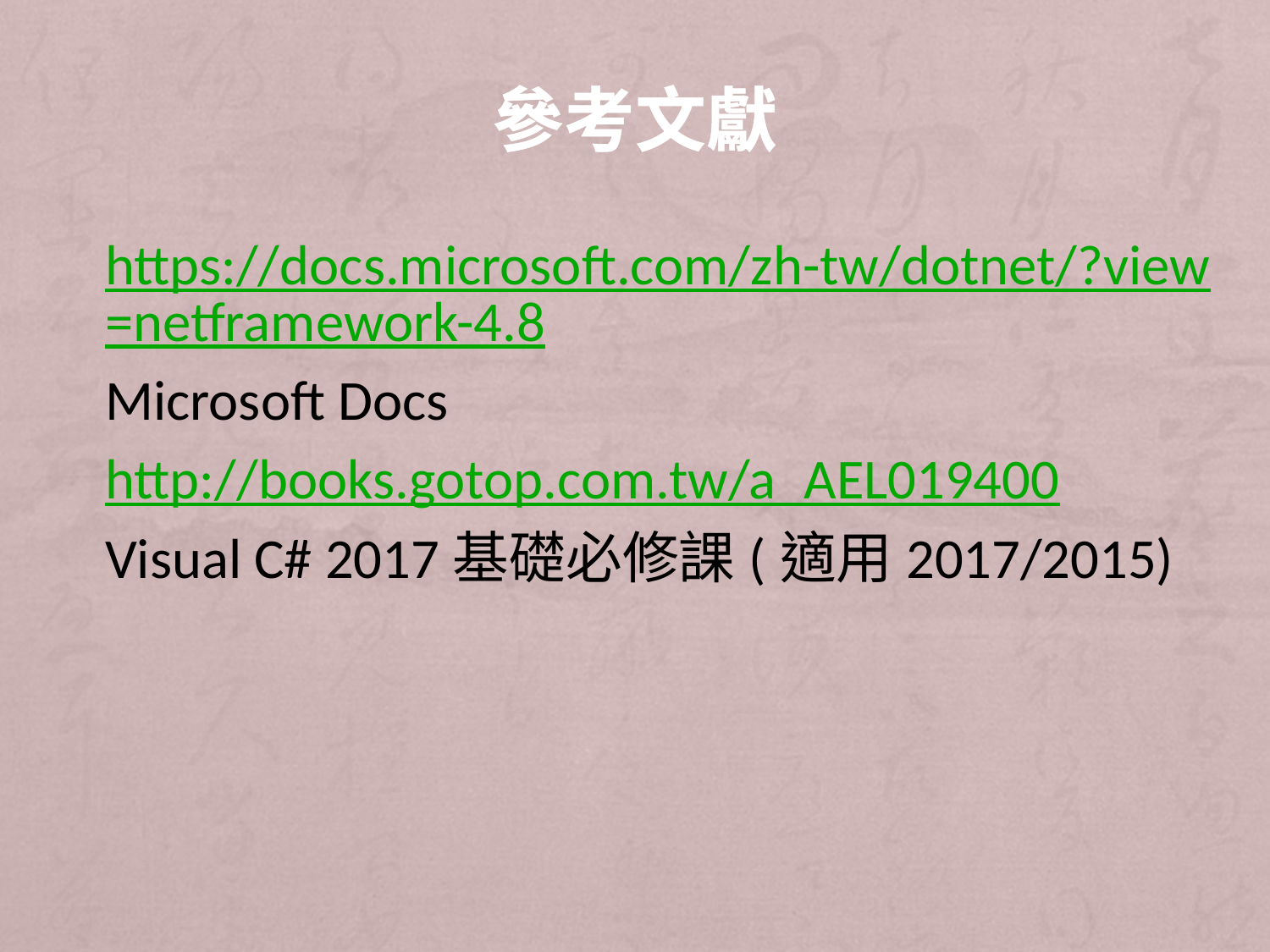

# 參考文獻
https://docs.microsoft.com/zh-tw/dotnet/?view=netframework-4.8
Microsoft Docs
http://books.gotop.com.tw/a_AEL019400
Visual C# 2017基礎必修課(適用2017/2015)